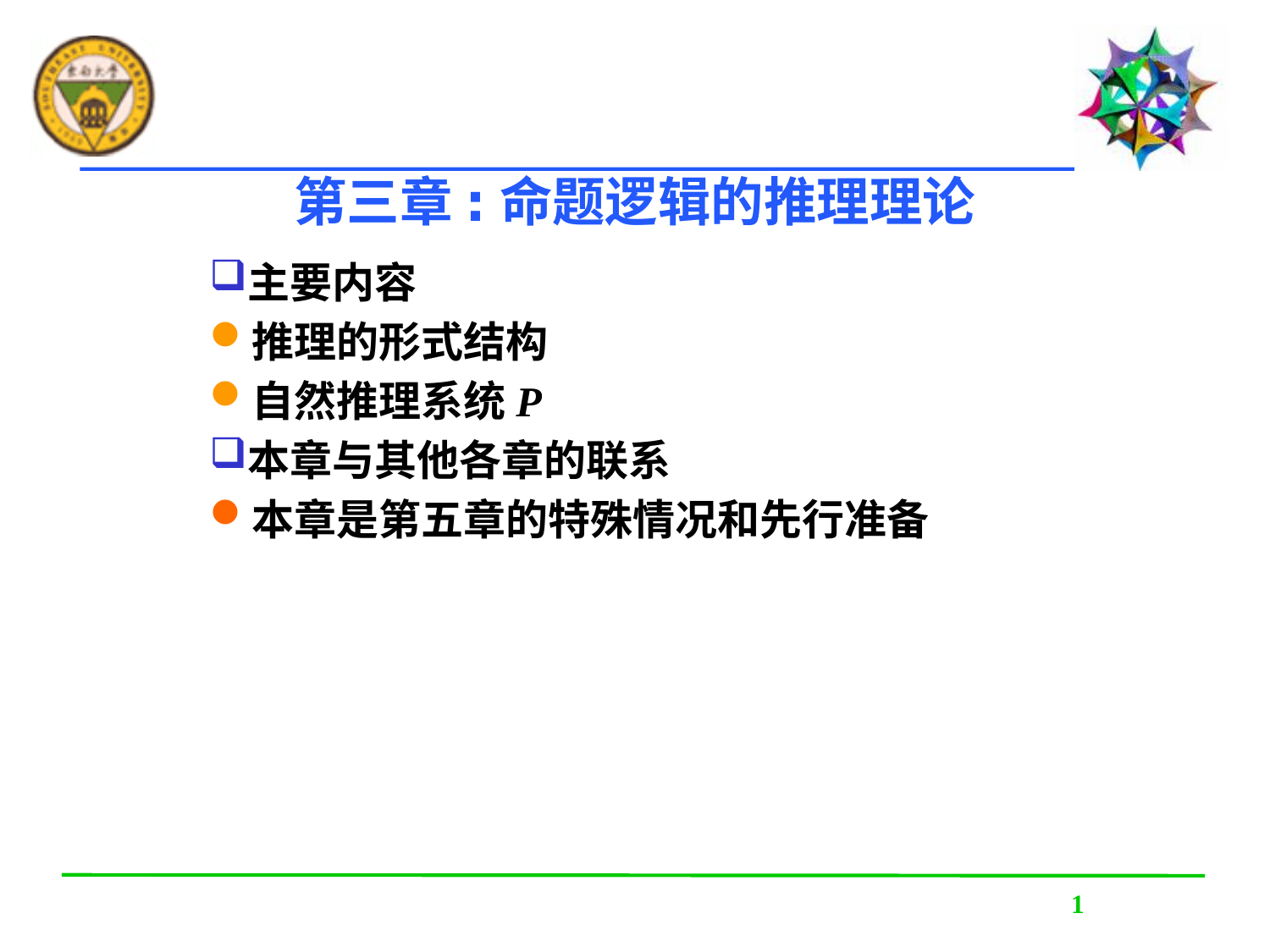

# 第三章:命题逻辑的推理理论
主要内容
推理的形式结构
自然推理系统P
本章与其他各章的联系
本章是第五章的特殊情况和先行准备